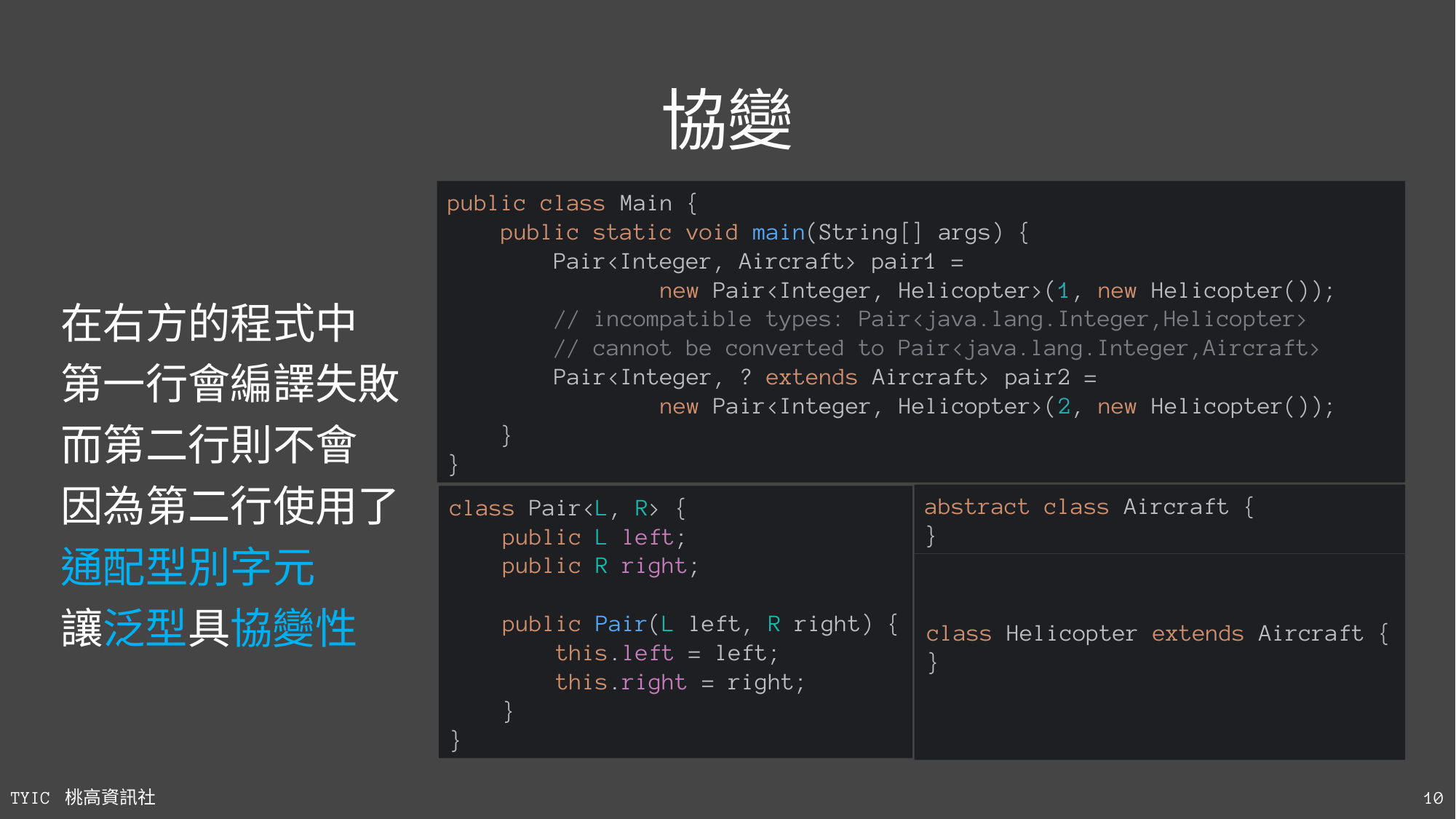

# 協變
public class Main {
    public static void main(String[] args) {
        Pair<Integer, Aircraft> pair1 =
                new Pair<Integer, Helicopter>(1, new Helicopter());
        // incompatible types: Pair<java.lang.Integer,Helicopter>
        // cannot be converted to Pair<java.lang.Integer,Aircraft>
        Pair<Integer, ? extends Aircraft> pair2 =
                new Pair<Integer, Helicopter>(2, new Helicopter());
    }
}
class Pair<L, R> {
    public L left;
    public R right;
    public Pair(L left, R right) {
        this.left = left;
        this.right = right;
    }
}
abstract class Aircraft {
}

class Helicopter extends Aircraft {
}
在右方的程式中
第一行會編譯失敗
而第二行則不會
因為第二行使用了
通配型別字元
讓泛型具協變性